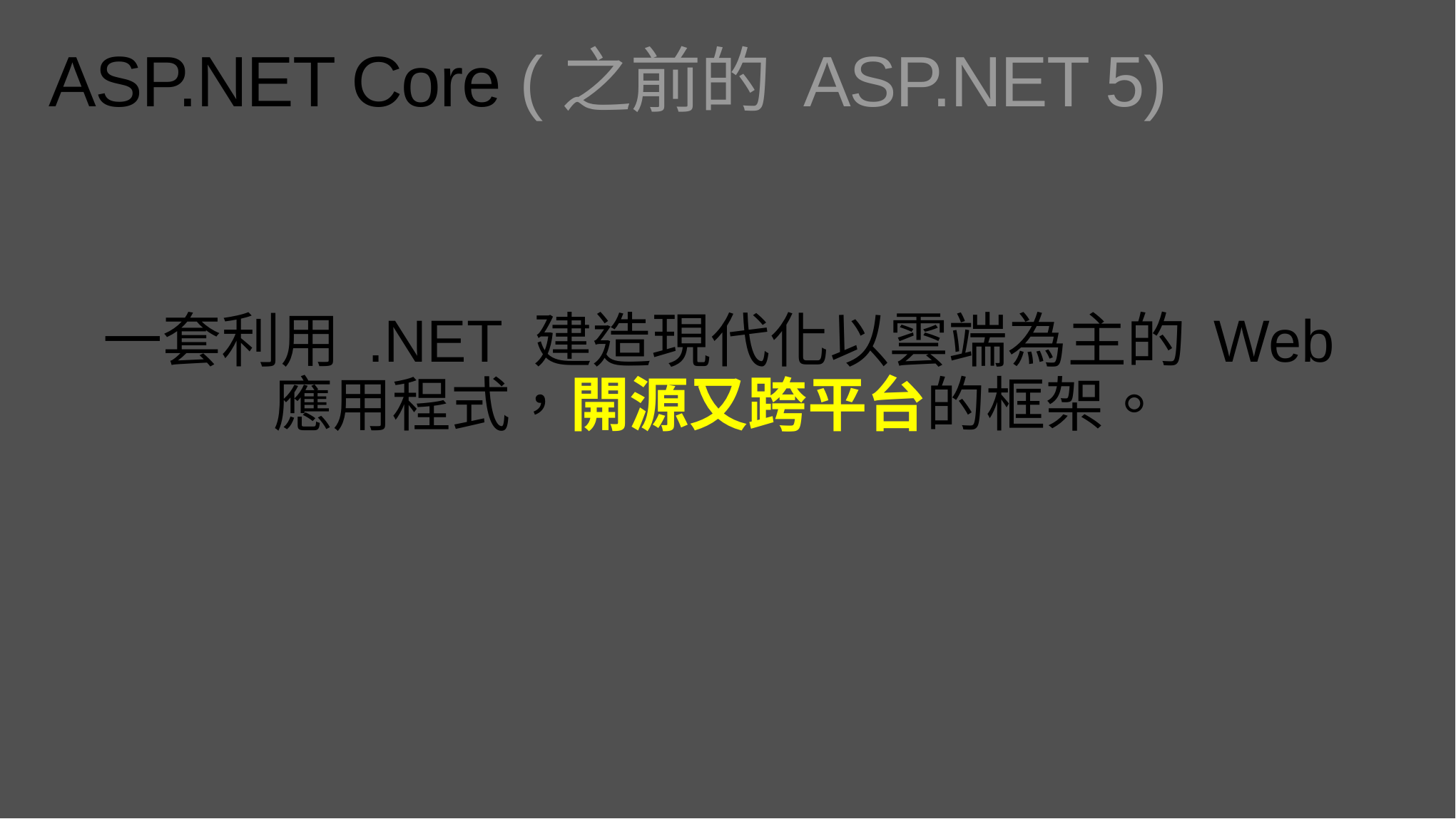

# ASP.NET Core (之前的 ASP.NET 5)
一套利用 .NET 建造現代化以雲端為主的 Web 應用程式，開源又跨平台的框架。